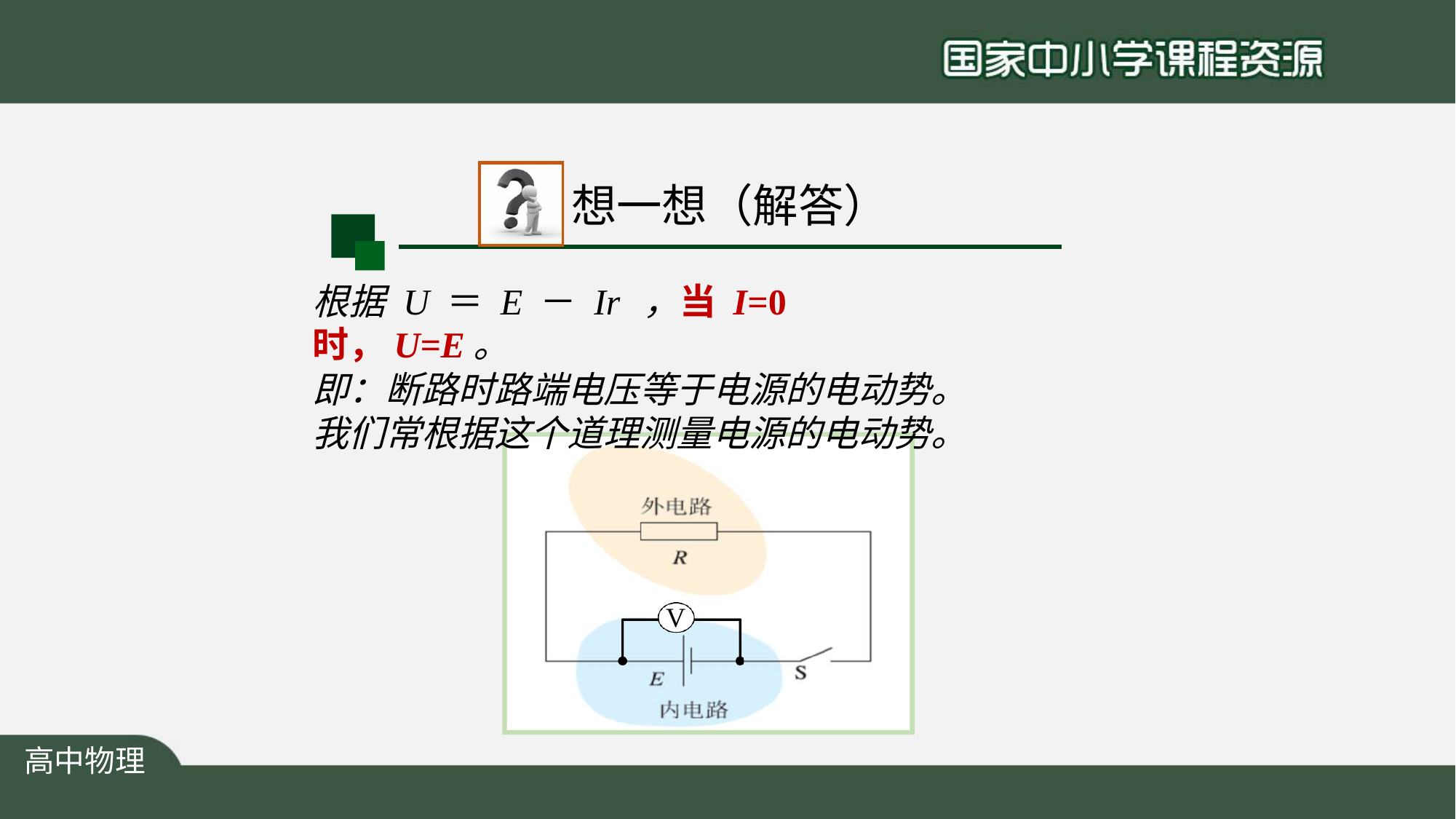

# 想一想（解答）

根据 U ＝ E － Ir ，当 I=0时，U=E。
即：断路时路端电压等于电源的电动势。 我们常根据这个道理测量电源的电动势。

V

高中物理